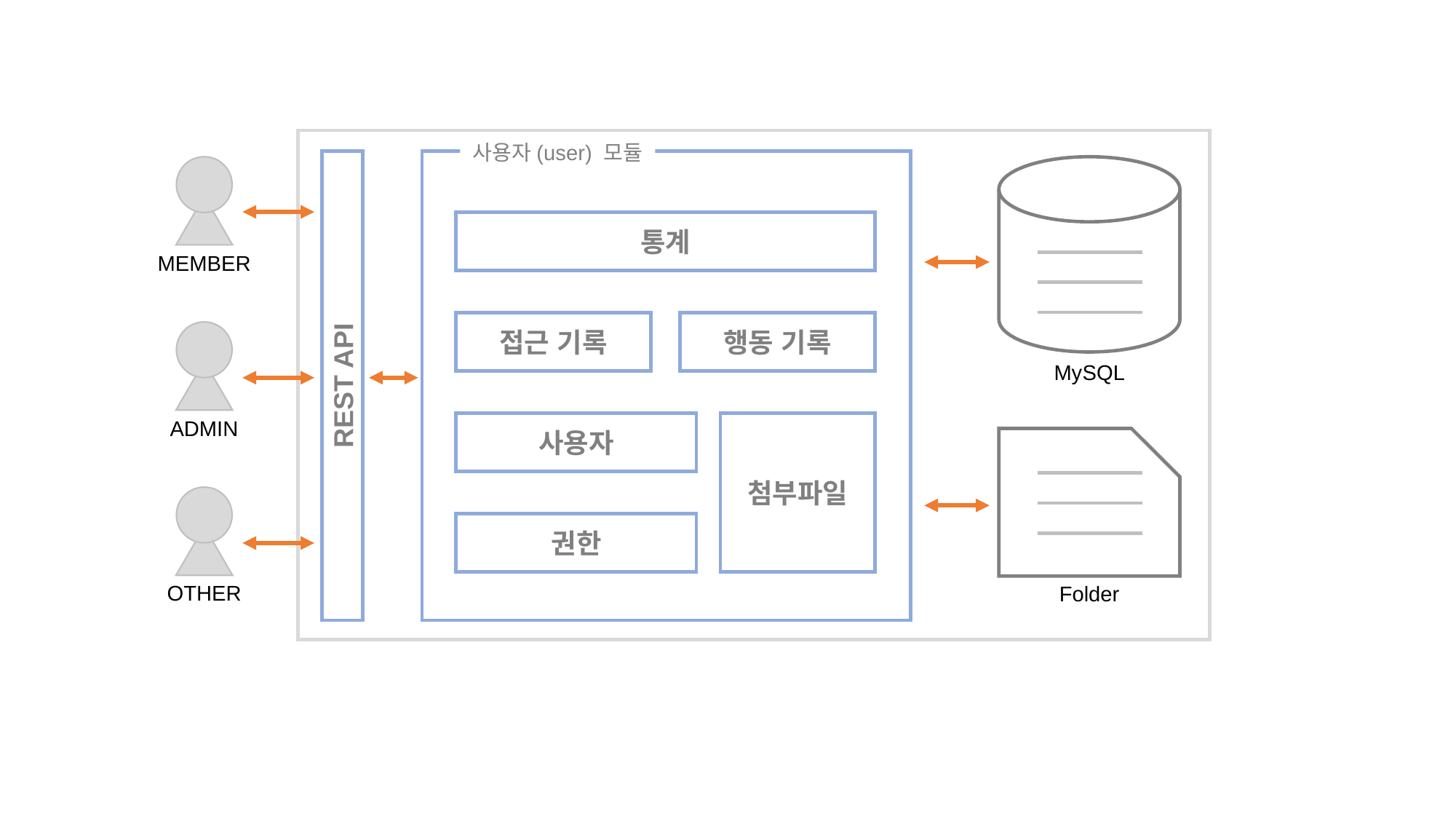

사용자(user) 모듈

통계
MEMBER
행동 기록
접근 기록

MySQL
REST API
ADMIN
사용자
첨부파일

권한
OTHER
Folder